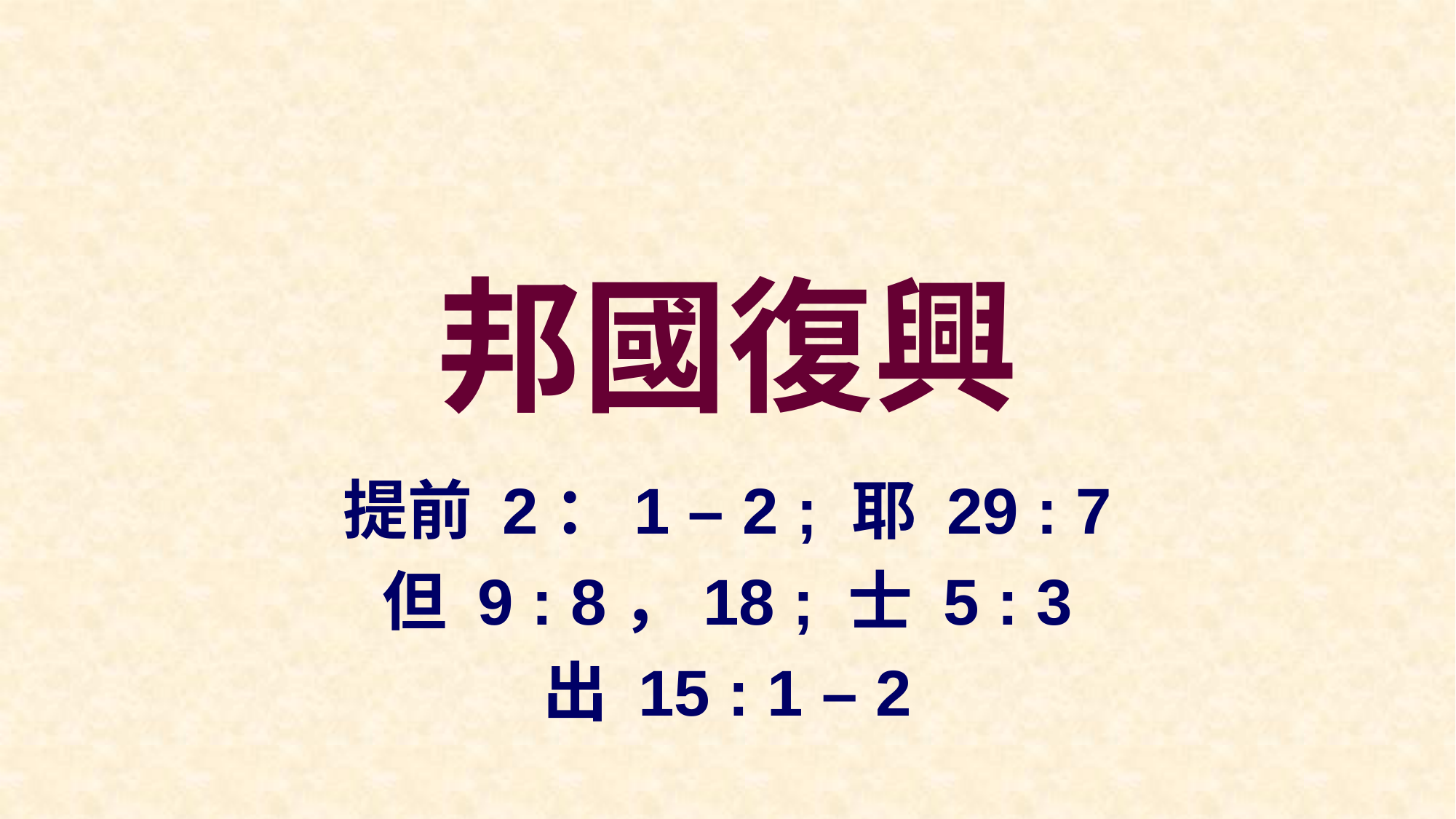

# 邦國復興
提前 2：1 – 2 ; 耶 29 : 7
但 9 : 8，18 ; 士 5 : 3
出 15 : 1 – 2